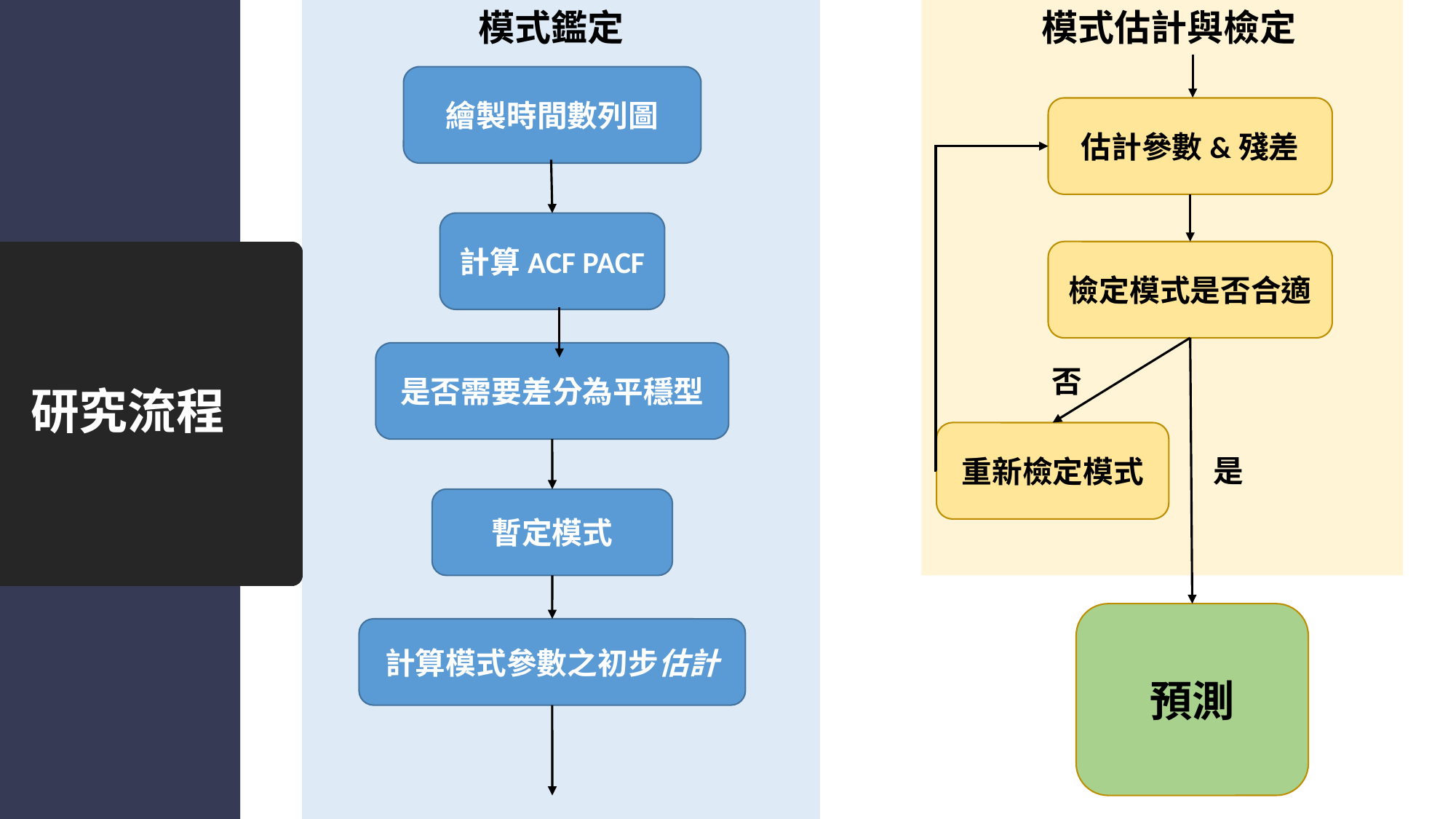

模式鑑定

模式估計與檢定
估計參數&殘差
檢定模式是否合適
重新檢定模式
預測
繪製時間數列圖
計算ACF PACF
是否需要差分為平穩型
暫定模式
計算模式參數之初步估計
# 研究流程
否
是